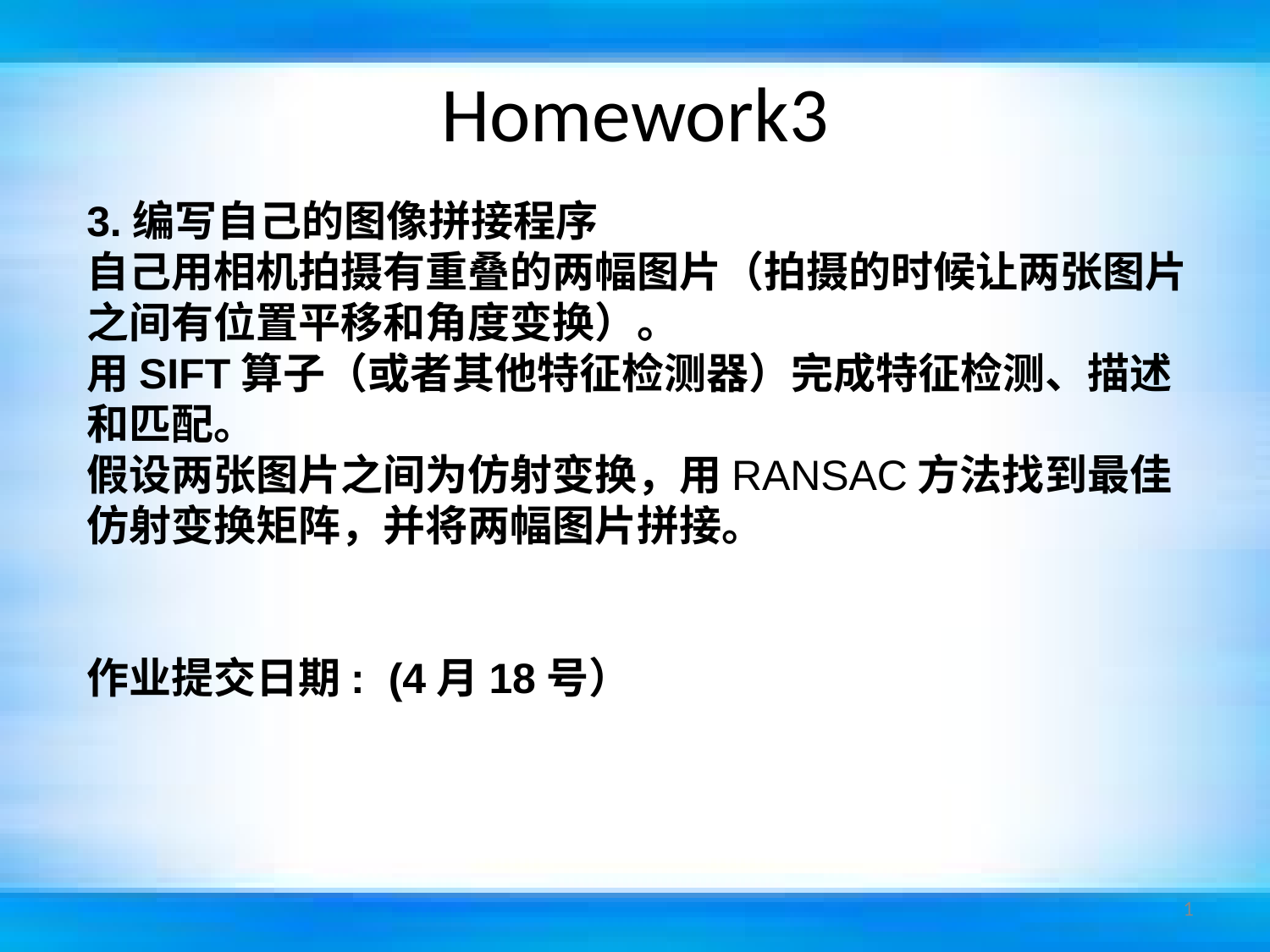

# Homework3

3.编写自己的图像拼接程序
自己用相机拍摄有重叠的两幅图片（拍摄的时候让两张图片之间有位置平移和角度变换）。
用SIFT算子（或者其他特征检测器）完成特征检测、描述和匹配。
假设两张图片之间为仿射变换，用RANSAC方法找到最佳仿射变换矩阵，并将两幅图片拼接。

作业提交日期:  (4月18号）

1